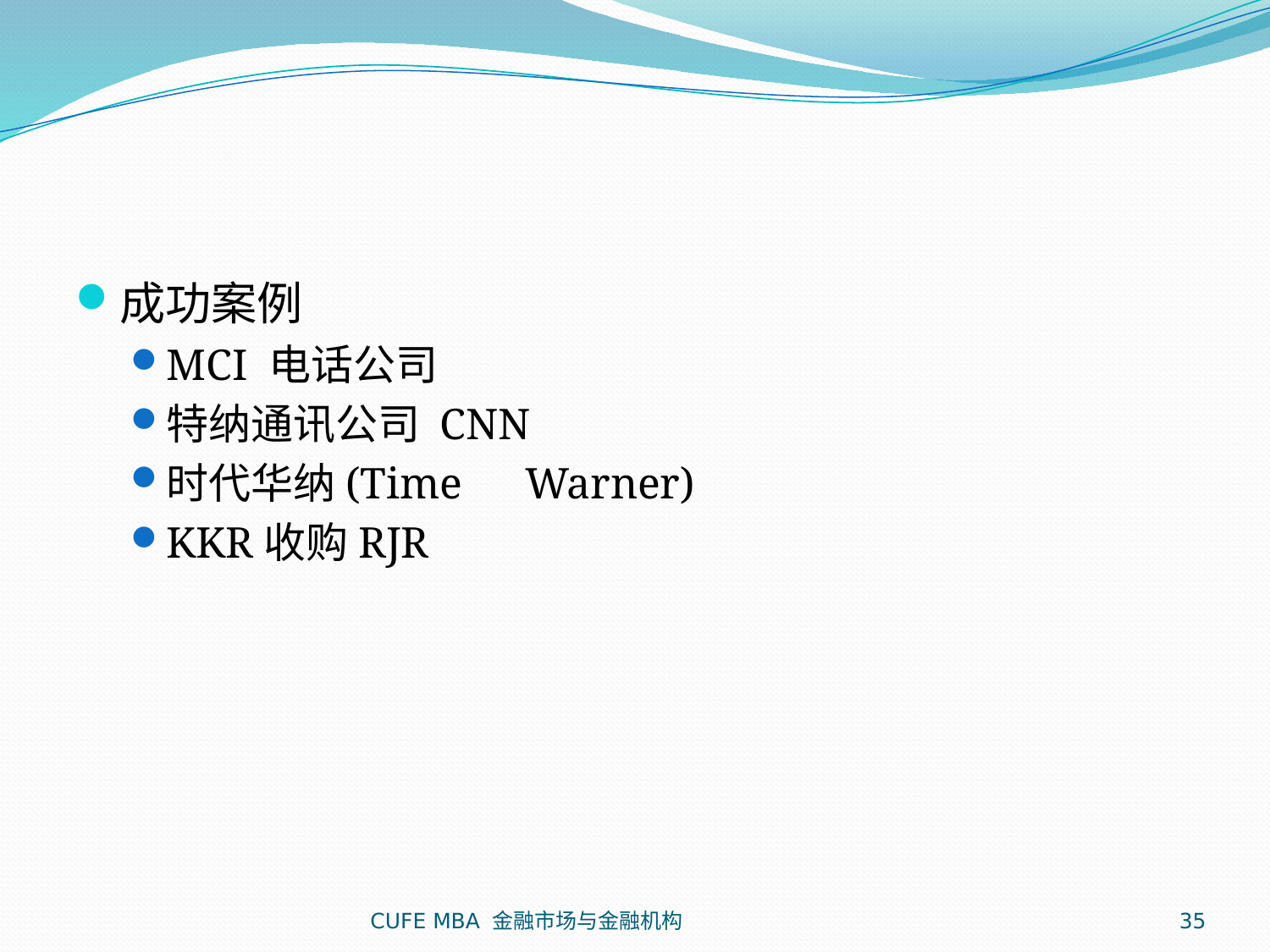

#
成功案例
MCI 电话公司
特纳通讯公司 CNN
时代华纳(Time　Warner)
KKR收购RJR

CUFE MBA 金融市场与金融机构
35